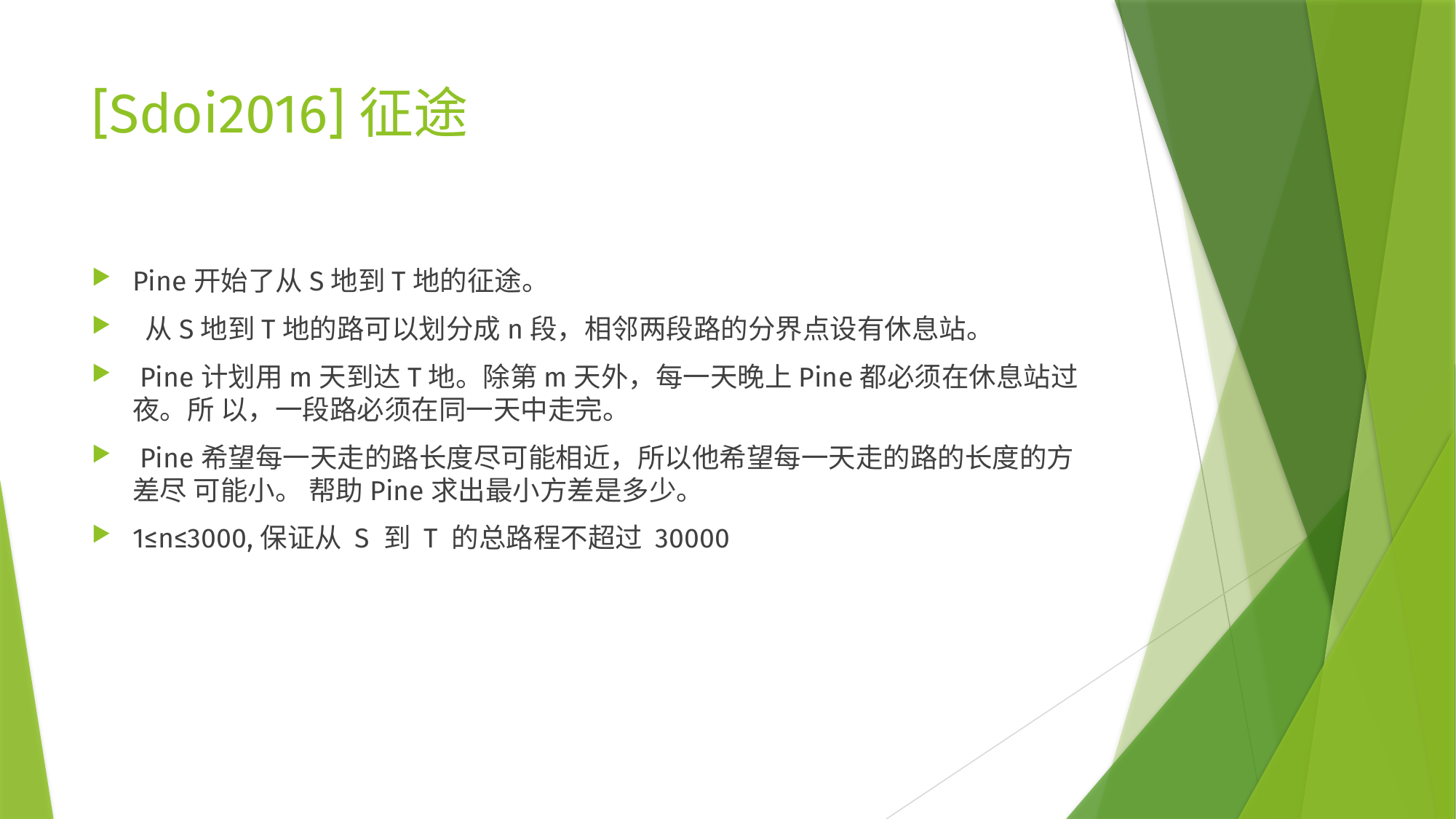

# [Sdoi2016]征途
Pine开始了从S地到T地的征途。
 从S地到T地的路可以划分成n段，相邻两段路的分界点设有休息站。
 Pine计划用m天到达T地。除第m天外，每一天晚上Pine都必须在休息站过夜。所 以，一段路必须在同一天中走完。
 Pine希望每一天走的路长度尽可能相近，所以他希望每一天走的路的长度的方差尽 可能小。 帮助Pine求出最小方差是多少。
1≤n≤3000,保证从 S 到 T 的总路程不超过 30000